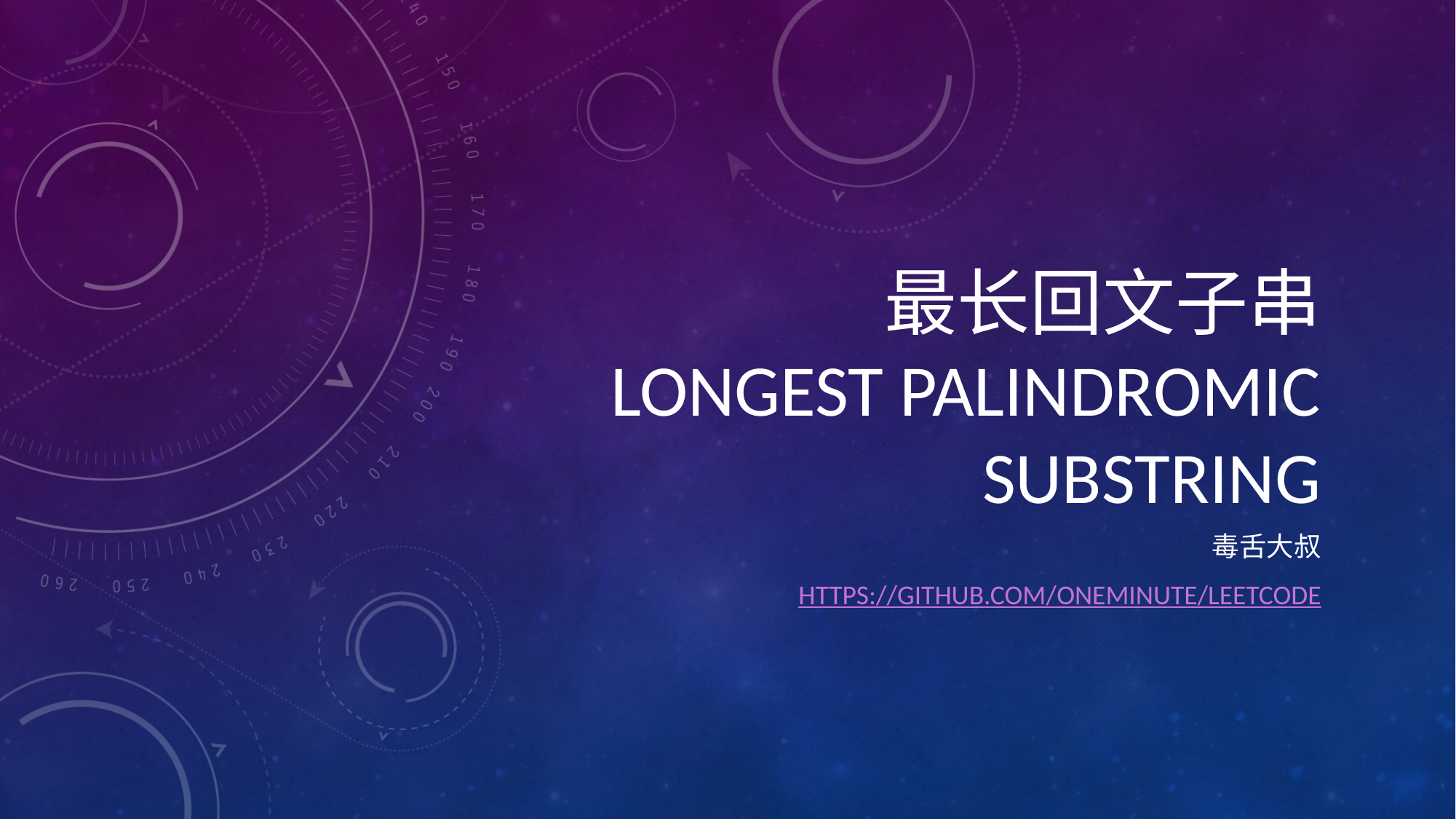

# 最长回文子串 Longest palindromic substring
毒舌大叔
https://github.com/oneminute/leetcode